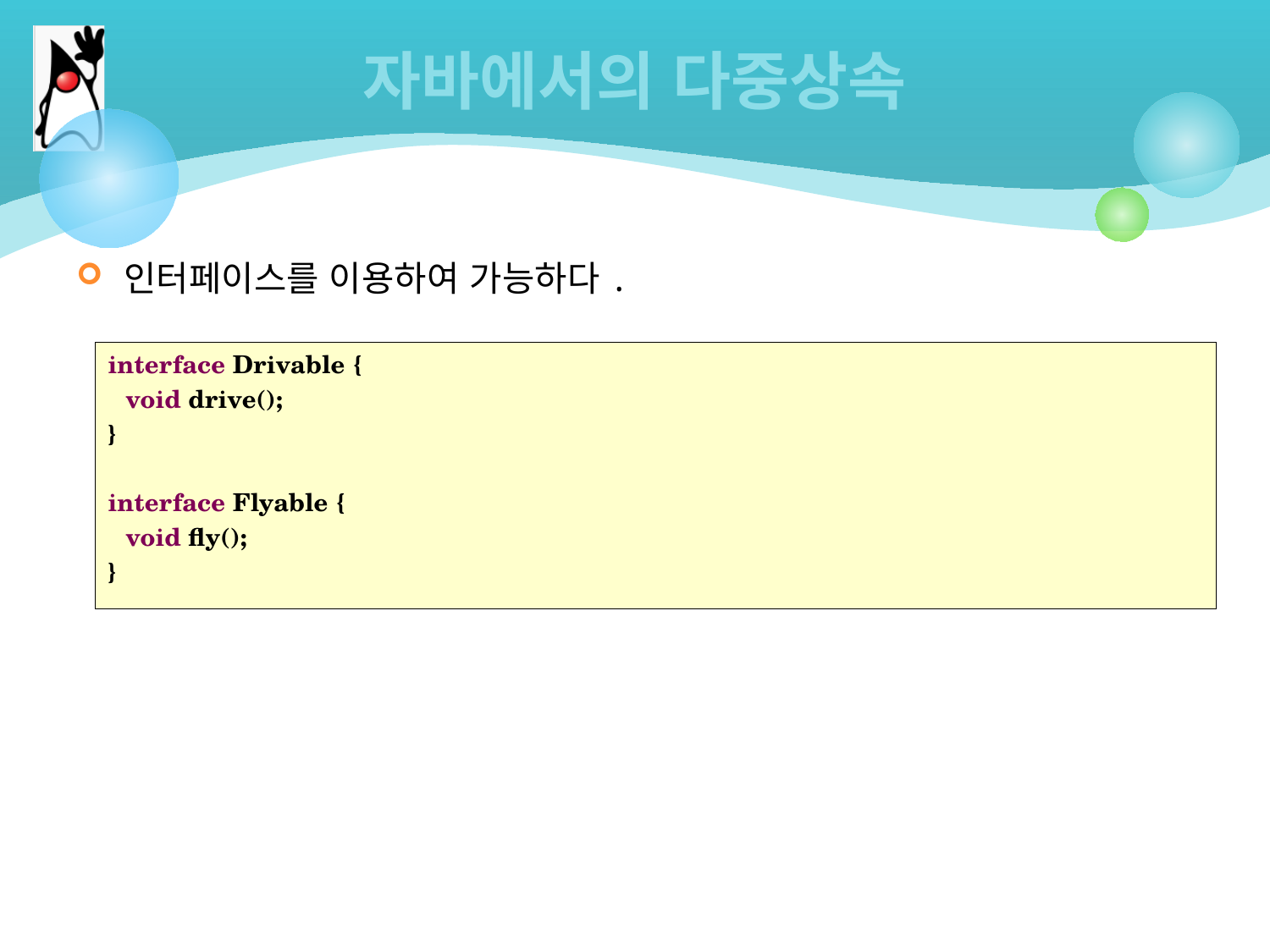

# 자바에서의 다중상속
인터페이스를 이용하여 가능하다.
interface Drivable {
	void drive();
}

interface Flyable {
	void fly();
}